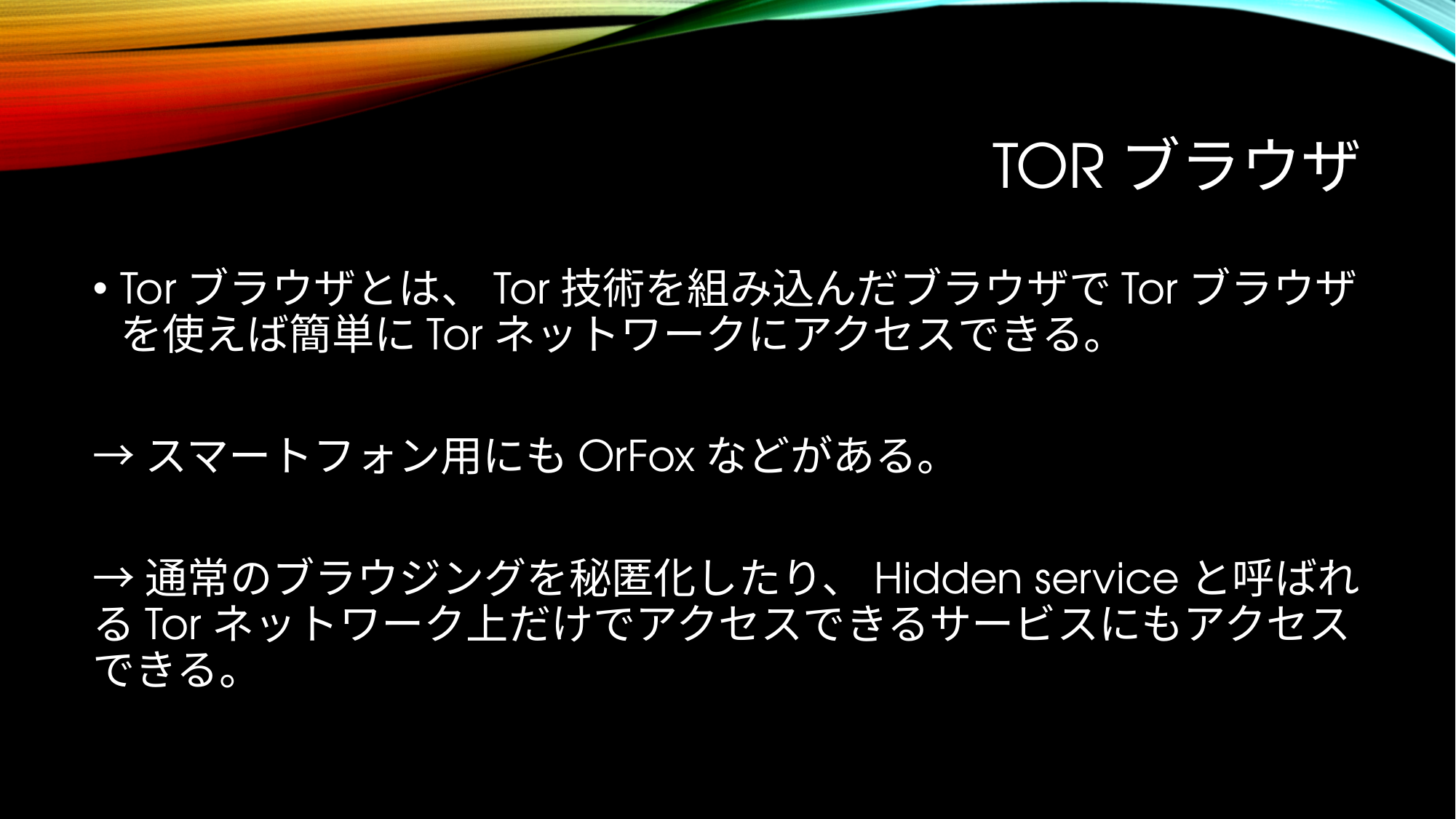

# TORブラウザ
Torブラウザとは、Tor技術を組み込んだブラウザでTorブラウザを使えば簡単にTorネットワークにアクセスできる。

→スマートフォン用にもOrFoxなどがある。

→通常のブラウジングを秘匿化したり、Hidden serviceと呼ばれるTorネットワーク上だけでアクセスできるサービスにもアクセスできる。